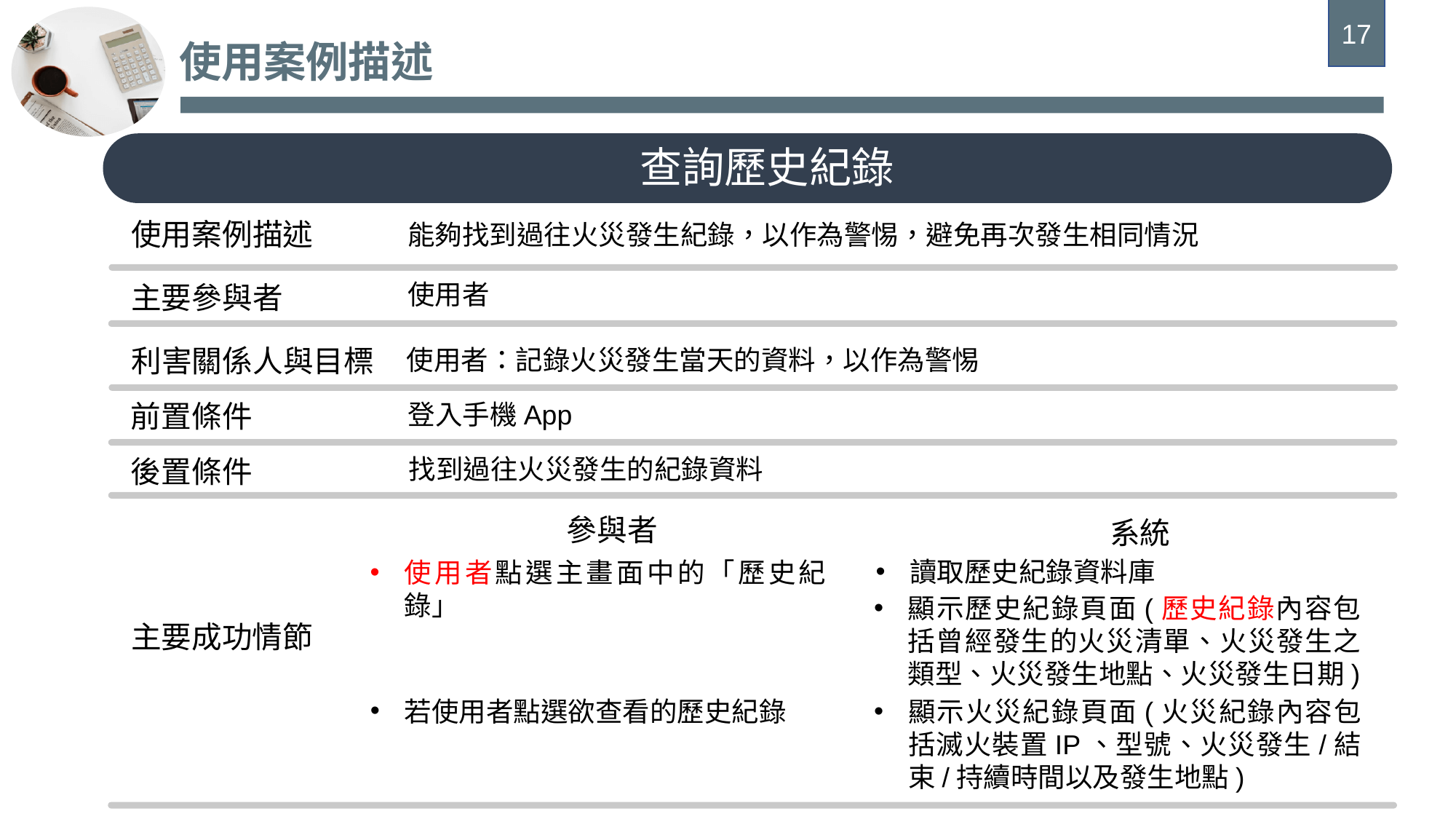

17

使用案例描述

查詢歷史紀錄

使用案例描述
能夠找到過往火災發生紀錄，以作為警惕，避免再次發生相同情況

主要參與者
使用者

利害關係人與目標
使用者：記錄火災發生當天的資料，以作為警惕
前置條件

登入手機App

後置條件
找到過往火災發生的紀錄資料

參與者
系統
讀取歷史紀錄資料庫
使用者點選主畫面中的「歷史紀錄」
顯示歷史紀錄頁面(歷史紀錄內容包括曾經發生的火災清單、火災發生之類型、火災發生地點、火災發生日期)
主要成功情節
若使用者點選欲查看的歷史紀錄
顯示火災紀錄頁面(火災紀錄內容包括滅火裝置IP、型號、火災發生/結束/持續時間以及發生地點)